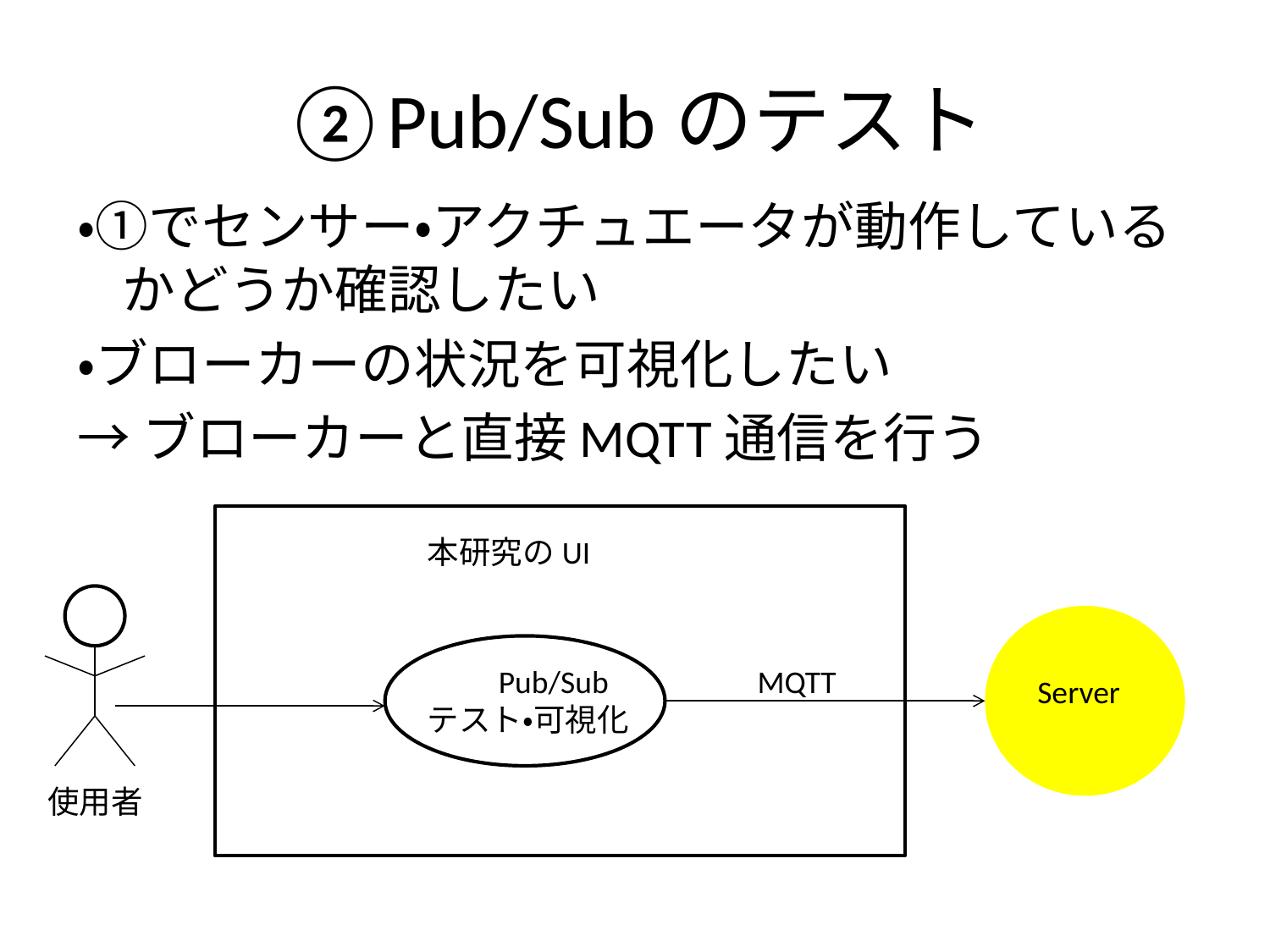

# ②Pub/Subのテスト
・①でセンサー・アクチュエータが動作しているかどうか確認したい
・ブローカーの状況を可視化したい
→ブローカーと直接MQTT通信を行う

本研究のUI

　　Pub/Sub
テスト・可視化
MQTT
Server
使用者